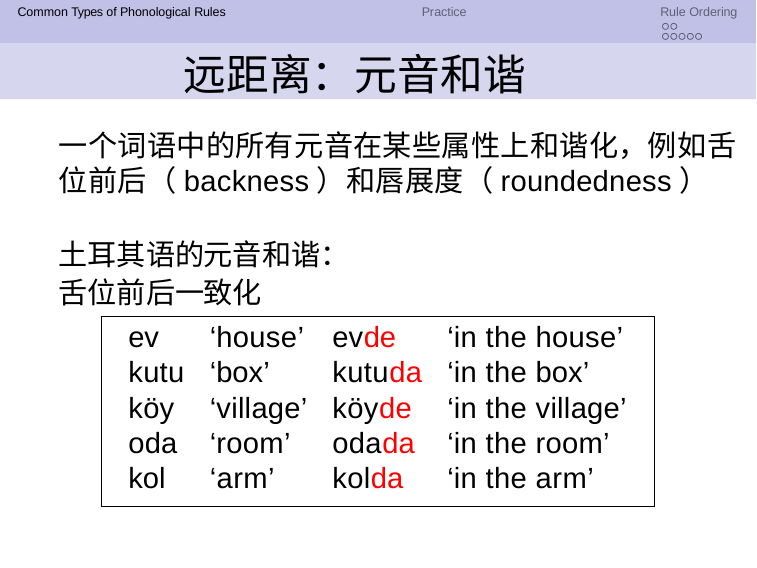

Common Types of Phonological Rules
Practice
Rule Ordering

          远距离：元音和谐
一个词语中的所有元音在某些属性上和谐化，例如舌位前后（backness）和唇展度（roundedness）

土耳其语的元音和谐：
舌位前后一致化
| ev | ‘house’ | evde | ‘in the house’ |
| --- | --- | --- | --- |
| kutu | ‘box’ | kutuda | ‘in the box’ |
| köy | ‘village’ | köyde | ‘in the village’ |
| oda | ‘room’ | odada | ‘in the room’ |
| kol | ‘arm’ | kolda | ‘in the arm’ |